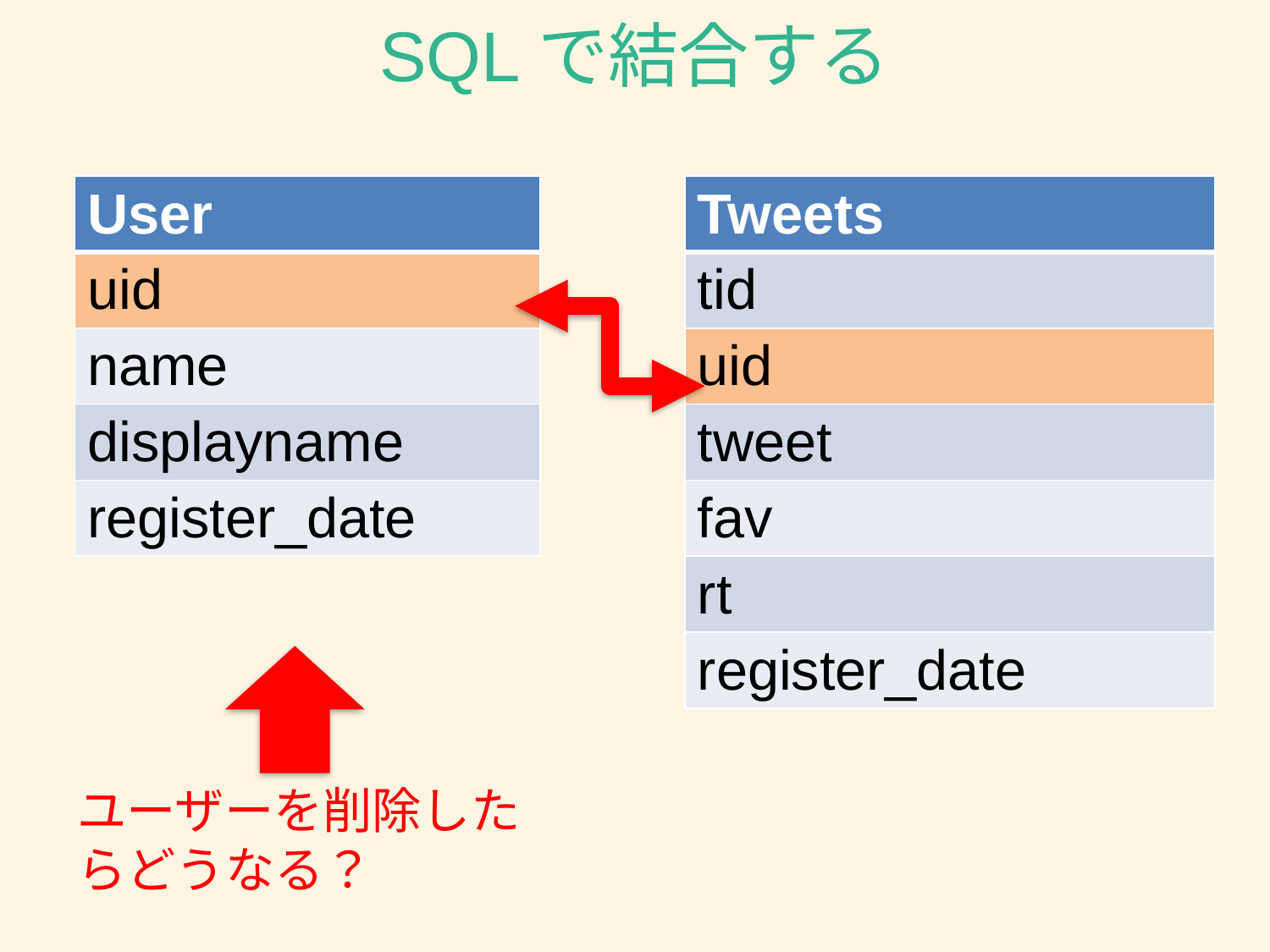

# SQLで結合する

| User |
| --- |
| uid |
| name |
| displayname |
| register\_date |
| Tweets |
| --- |
| tid |
| uid |
| tweet |
| fav |
| rt |
| register\_date |

ユーザーを削除したらどうなる？